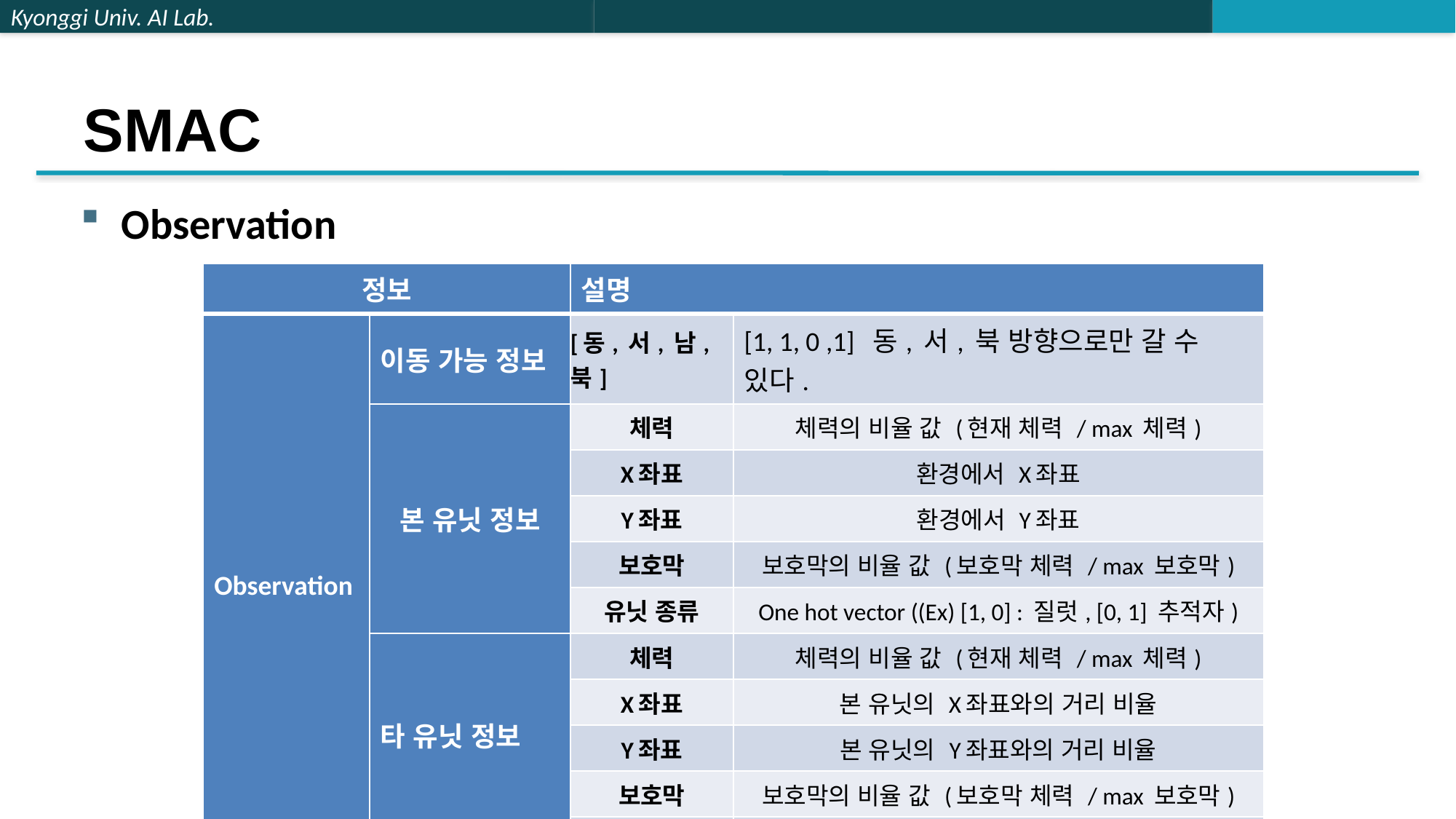

# SMAC
Observation

| 정보 |  | 설명 |  |
| --- | --- | --- | --- |
| Observation | 이동 가능 정보 | [동, 서, 남, 북] | [1, 1, 0 ,1] 동, 서, 북 방향으로만 갈 수 있다. |
|  | 본 유닛 정보 | 체력 | 체력의 비율 값 (현재 체력 / max 체력) |
|  |  | X좌표 | 환경에서 X좌표 |
|  |  | Y좌표 | 환경에서 Y좌표 |
|  |  | 보호막 | 보호막의 비율 값 (보호막 체력 / max 보호막) |
|  |  | 유닛 종류 | One hot vector ((Ex) [1, 0] : 질럿, [0, 1] 추적자) |
|  | 타 유닛 정보 | 체력 | 체력의 비율 값 (현재 체력 / max 체력) |
|  |  | X좌표 | 본 유닛의 X좌표와의 거리 비율 |
|  |  | Y좌표 | 본 유닛의 Y좌표와의 거리 비율 |
|  |  | 보호막 | 보호막의 비율 값 (보호막 체력 / max 보호막) |
|  |  | 유닛 종류 | One hot vector ((Ex) [1, 0] : 질럿, [0, 1] 추적자) |